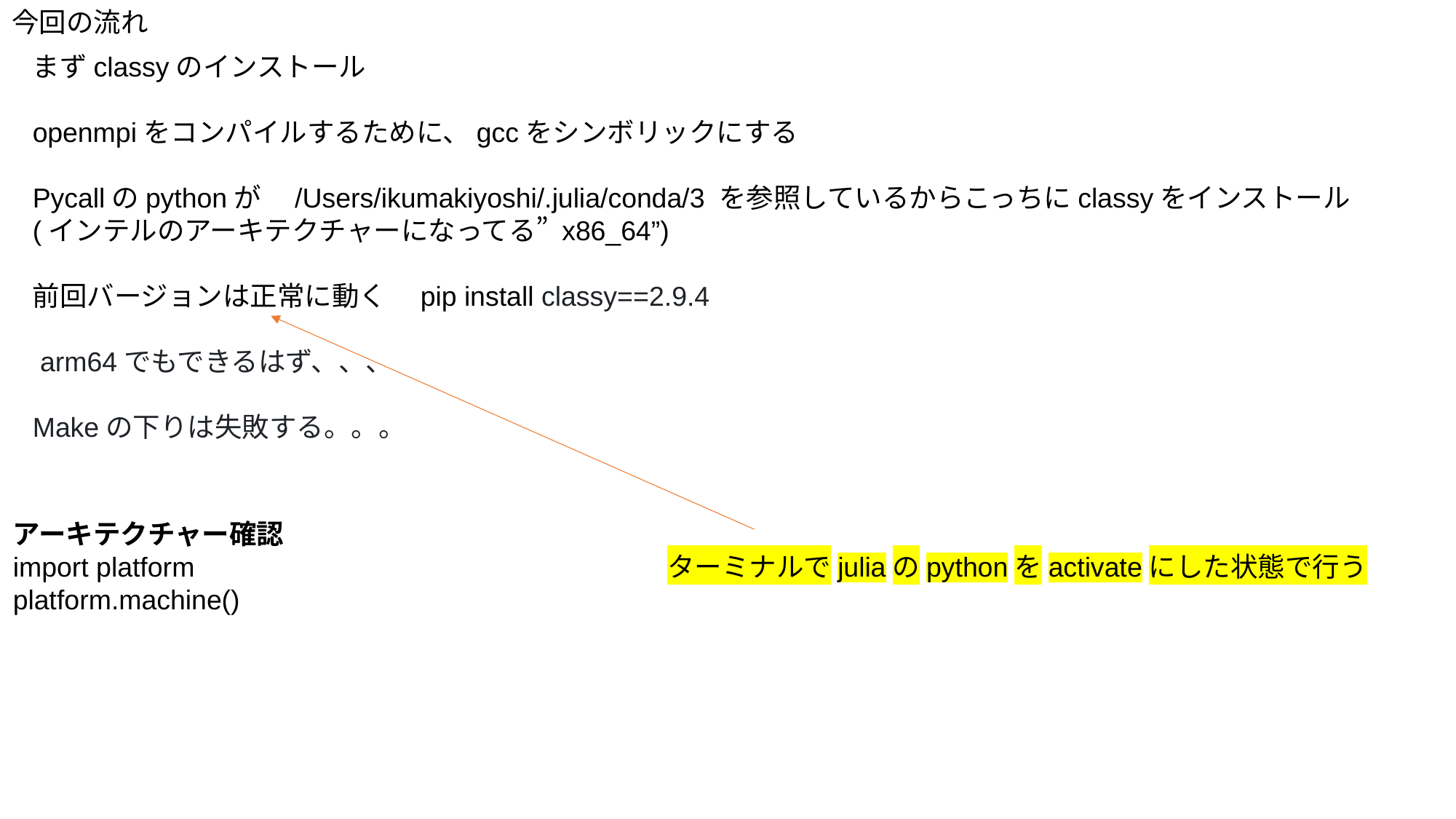

今回の流れ
まずclassyのインストール

openmpiをコンパイルするために、gccをシンボリックにする

Pycallのpythonが　/Users/ikumakiyoshi/.julia/conda/3 を参照しているからこっちにclassyをインストール
(インテルのアーキテクチャーになってる” x86_64”)

前回バージョンは正常に動く　pip install classy==2.9.4

 arm64でもできるはず、、、

Makeの下りは失敗する。。。

アーキテクチャー確認
import platform
platform.machine()
ターミナルでjuliaのpythonをactivateにした状態で行う